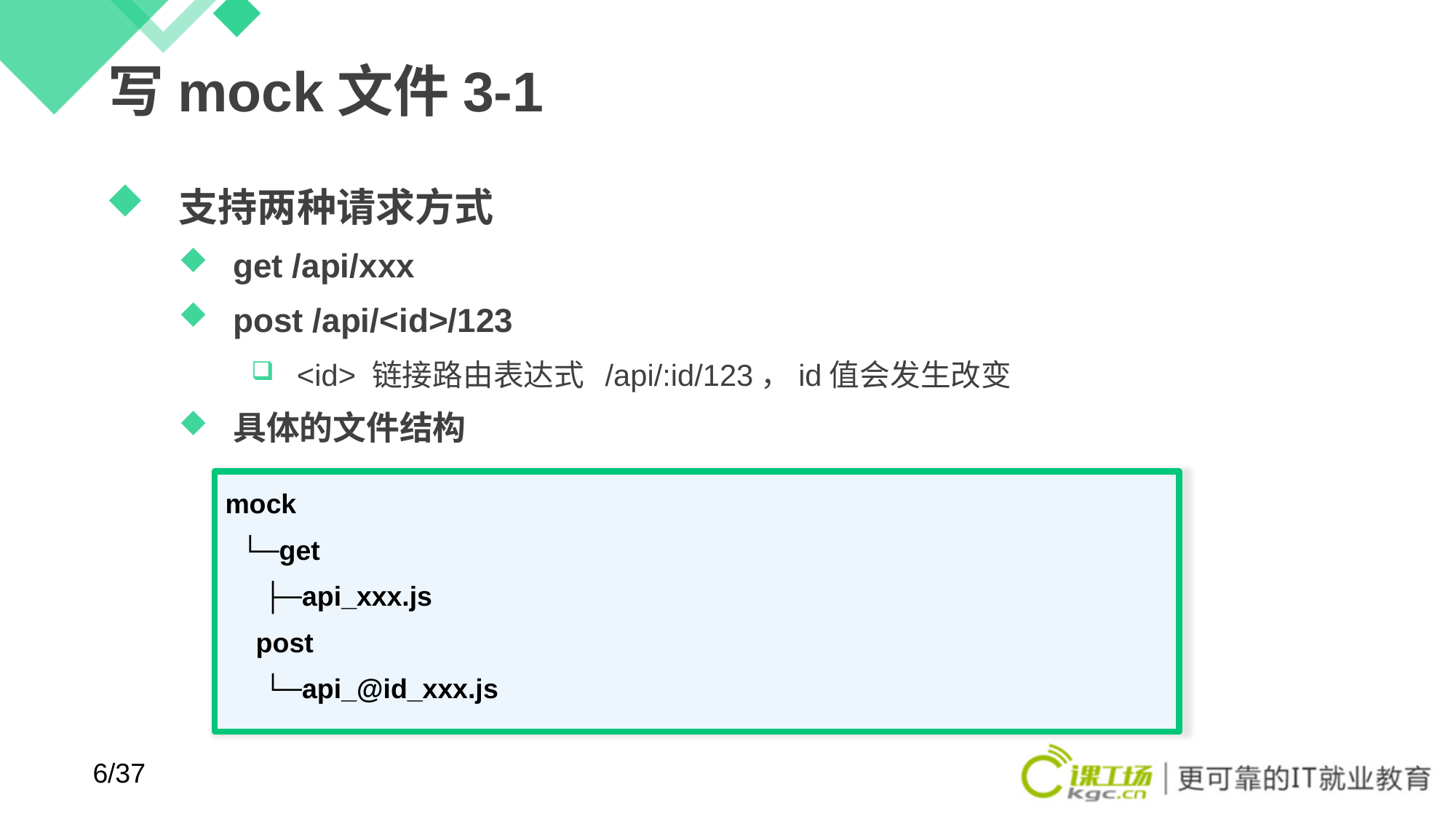

# 写mock文件3-1
支持两种请求方式
get /api/xxx
post /api/<id>/123
<id> 链接路由表达式  /api/:id/123，id值会发生改变
具体的文件结构

mock
  └─get
     ├─api_xxx.js
    post
     └─api_@id_xxx.js